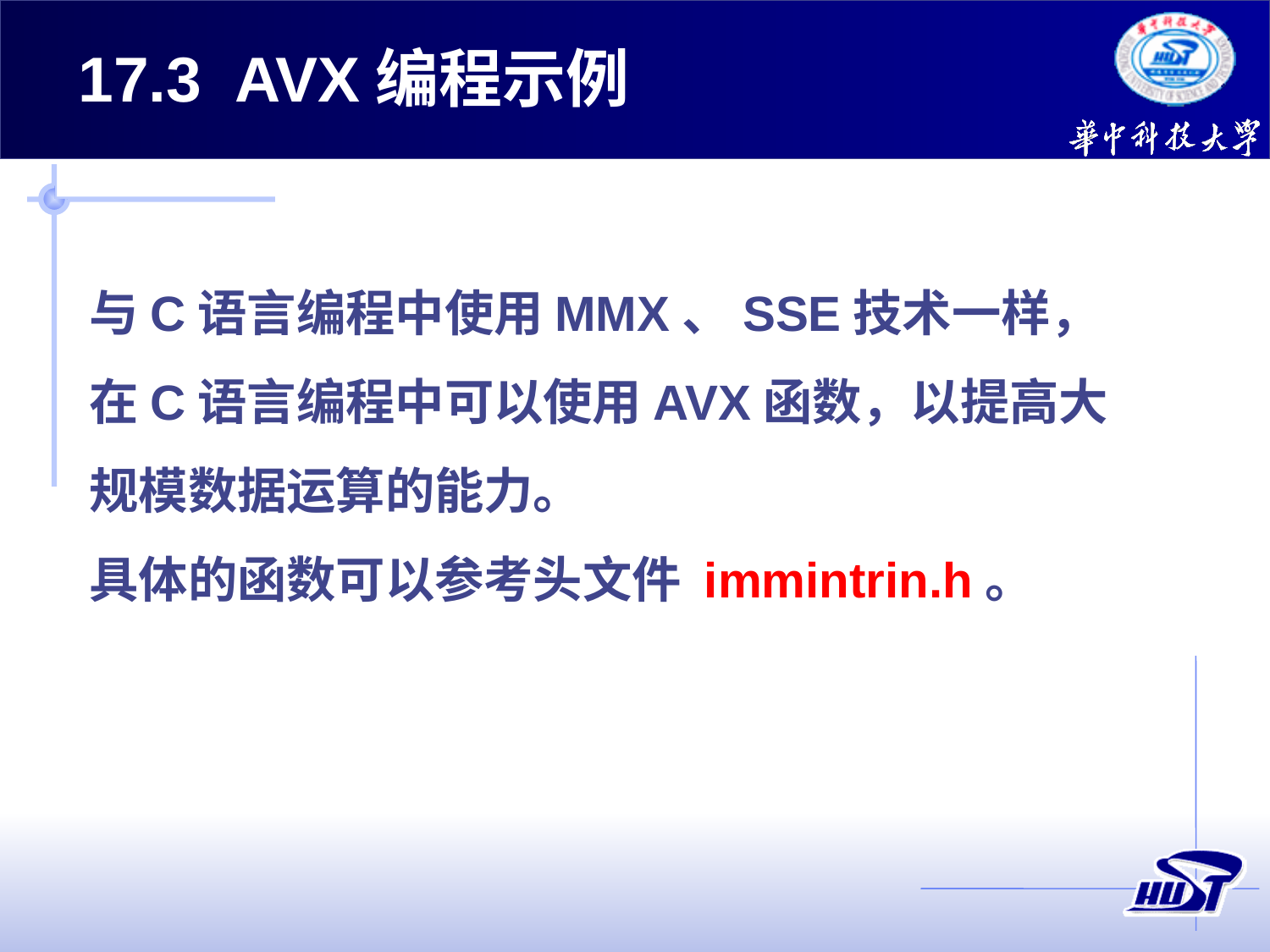

17.3  AVX编程示例
与C语言编程中使用MMX、SSE技术一样，
在C语言编程中可以使用AVX函数，以提高大规模数据运算的能力。
具体的函数可以参考头文件 immintrin.h。